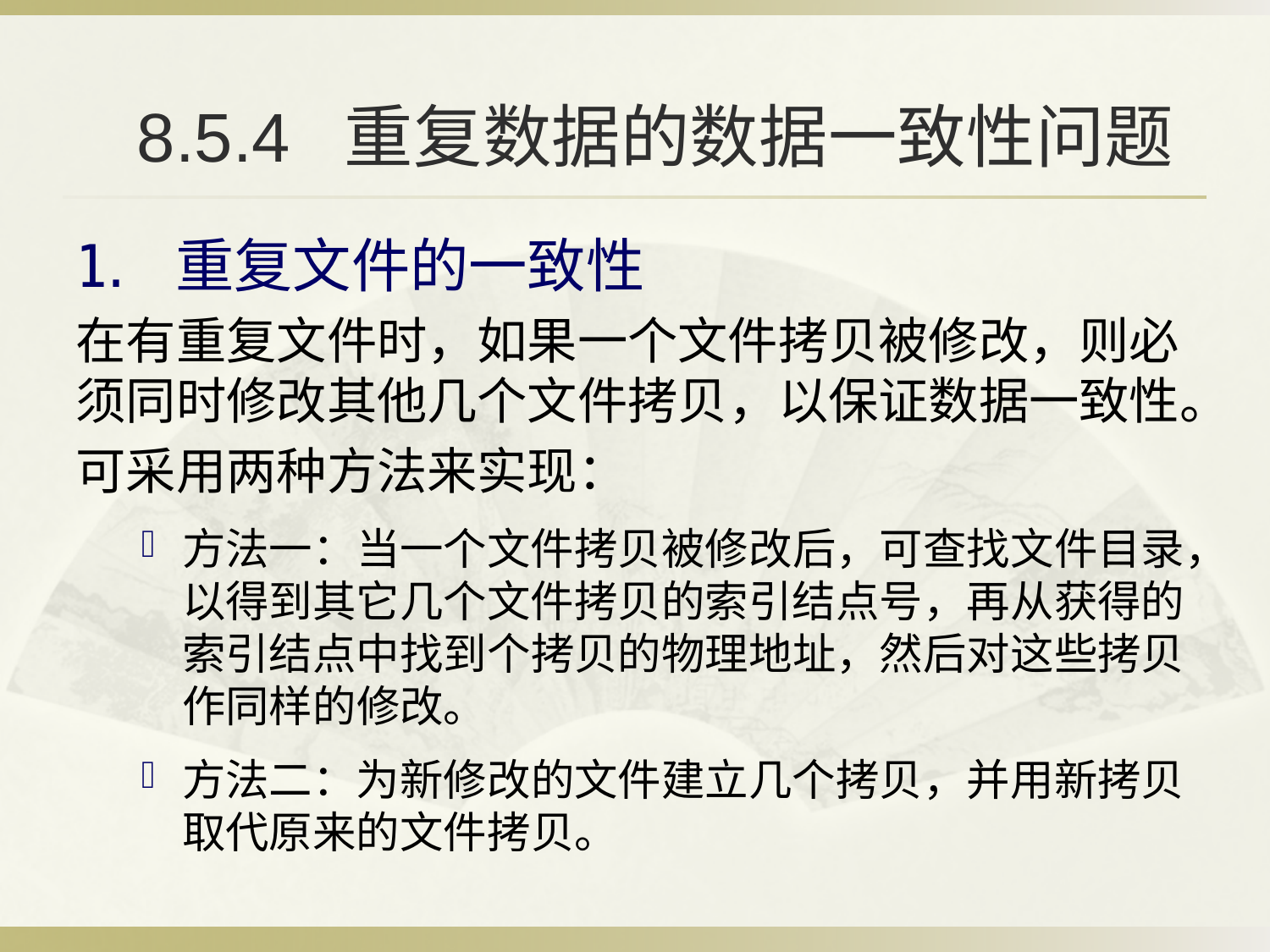

# 8.5.4  重复数据的数据一致性问题
1.  重复文件的一致性
在有重复文件时，如果一个文件拷贝被修改，则必须同时修改其他几个文件拷贝，以保证数据一致性。
可采用两种方法来实现：
方法一：当一个文件拷贝被修改后，可查找文件目录，以得到其它几个文件拷贝的索引结点号，再从获得的索引结点中找到个拷贝的物理地址，然后对这些拷贝作同样的修改。
方法二：为新修改的文件建立几个拷贝，并用新拷贝取代原来的文件拷贝。